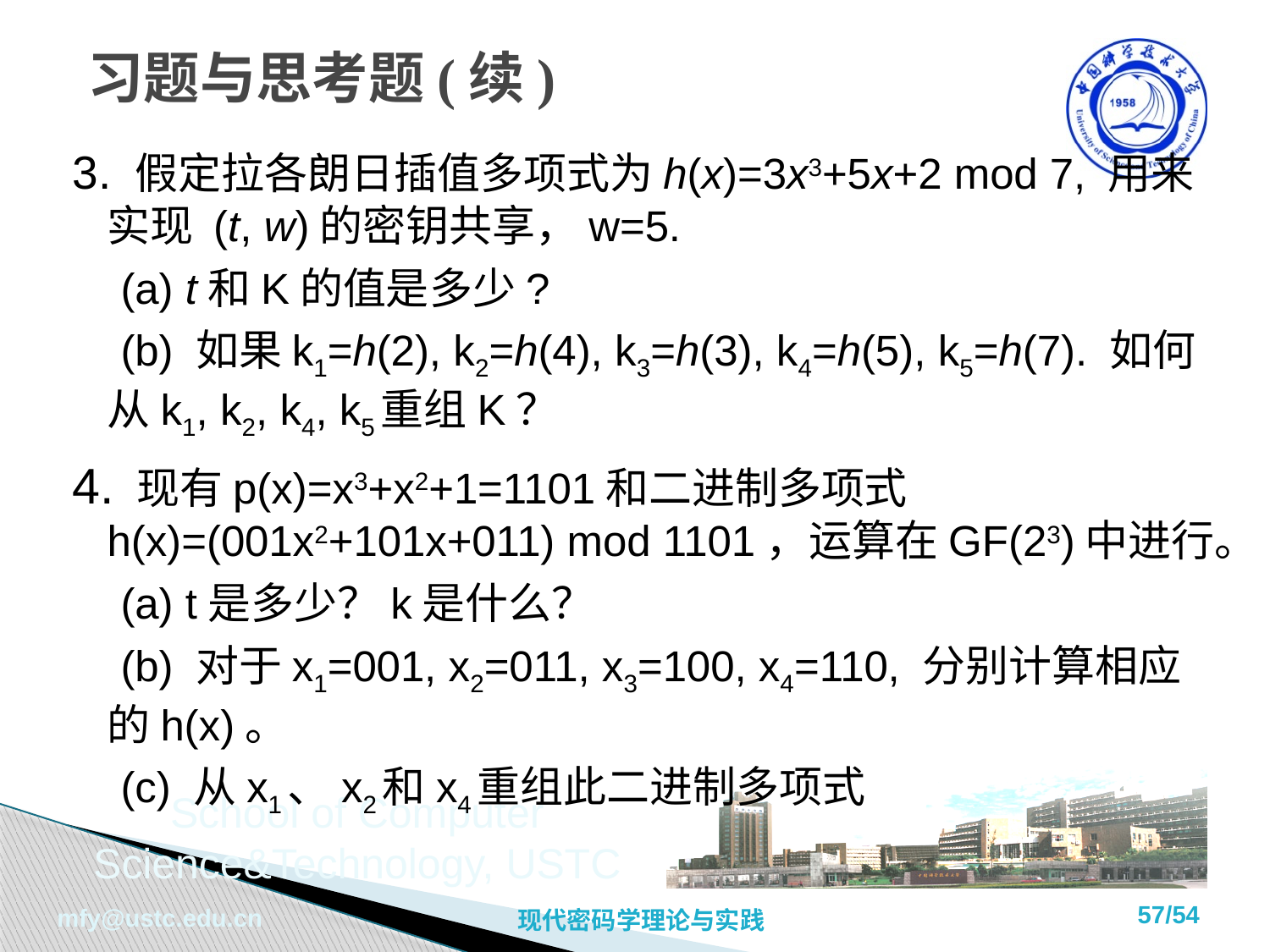

# 习题与思考题(续)
3. 假定拉各朗日插值多项式为h(x)=3x3+5x+2 mod 7, 用来实现 (t, w)的密钥共享，w=5.
    (a) t和K的值是多少?
    (b) 如果k1=h(2), k2=h(4), k3=h(3), k4=h(5), k5=h(7). 如何从k1, k2, k4, k5重组K？
4. 现有p(x)=x3+x2+1=1101和二进制多项式h(x)=(001x2+101x+011) mod 1101，运算在GF(23)中进行。
    (a) t是多少？k是什么？
    (b) 对于x1=001, x2=011, x3=100, x4=110, 分别计算相应的h(x)。
    (c) 从x1、x2和x4重组此二进制多项式